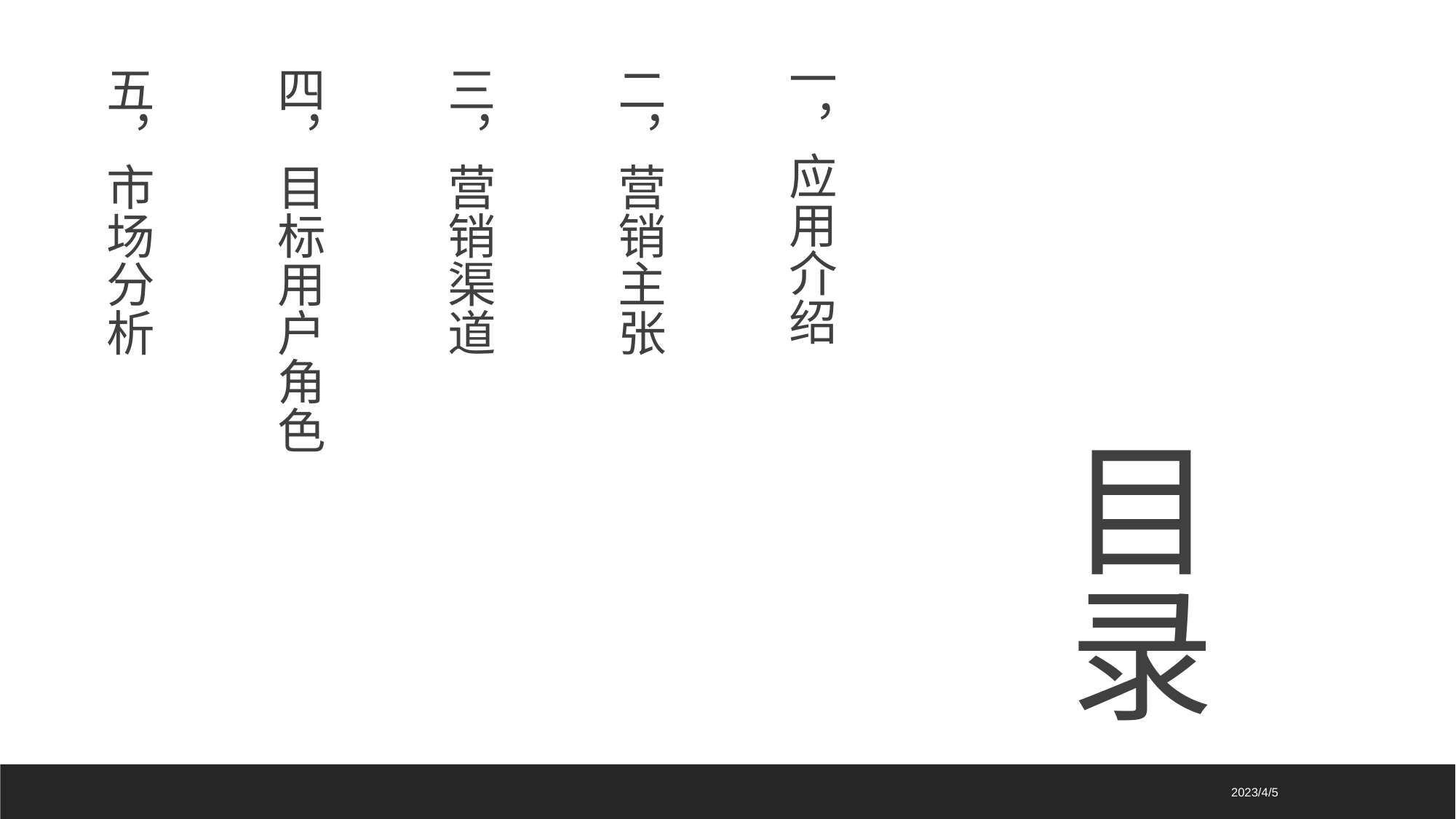

一，应用介绍

二，营销主张

三，营销渠道

四，目标用户角色

五，市场分析
# 目录
2023/4/5